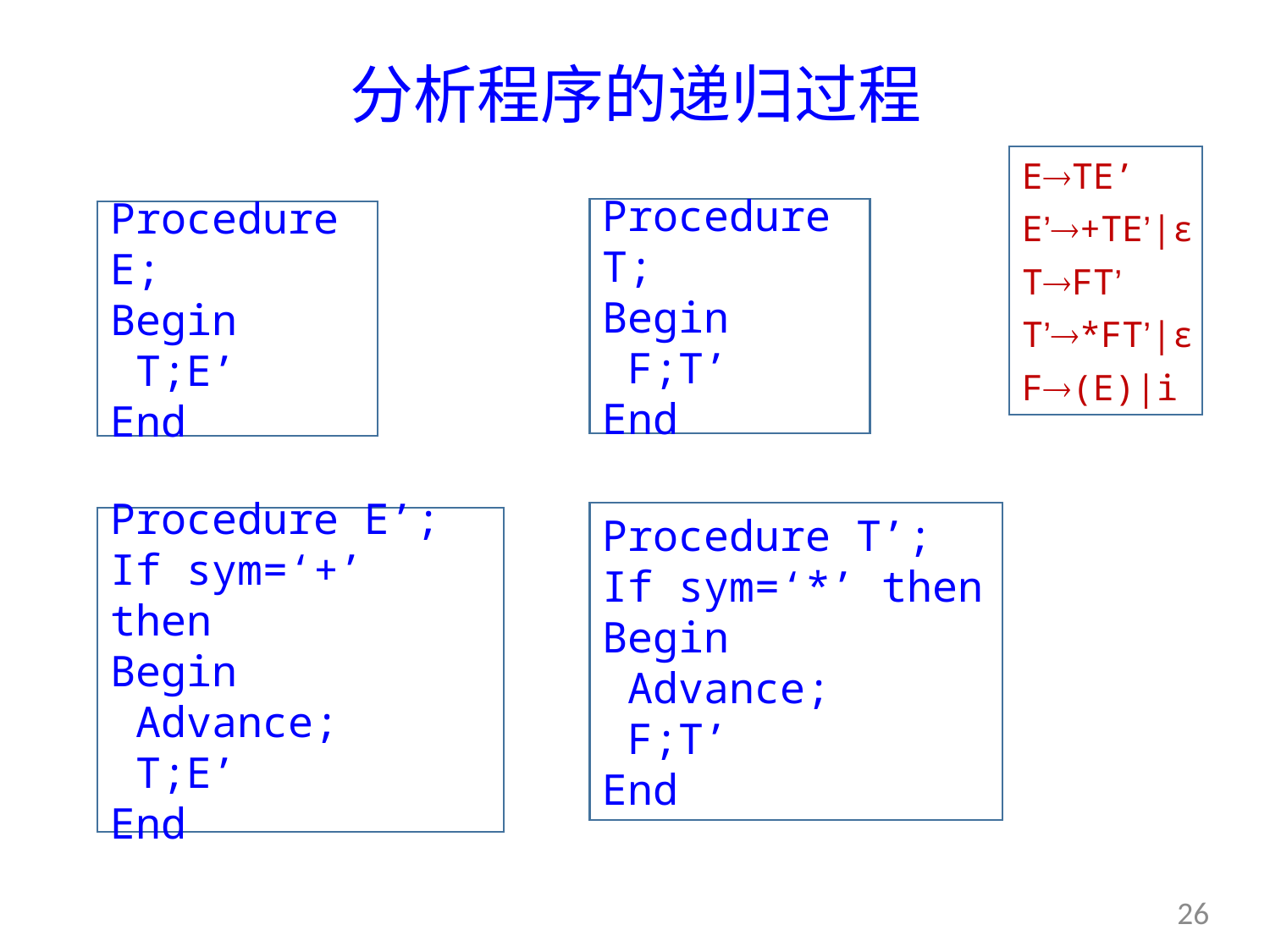

# 分析程序的递归过程
E→TE’
E’→+TE’|ε
T→FT’
T’→*FT’|ε
F→(E)|i
Procedure T;
Begin
 F;T’
End
Procedure E;
Begin
 T;E’
End
Procedure T’;
If sym=‘*’ then
Begin
 Advance;
 F;T’
End
Procedure E’;
If sym=‘+’ then
Begin
 Advance;
 T;E’
End
26